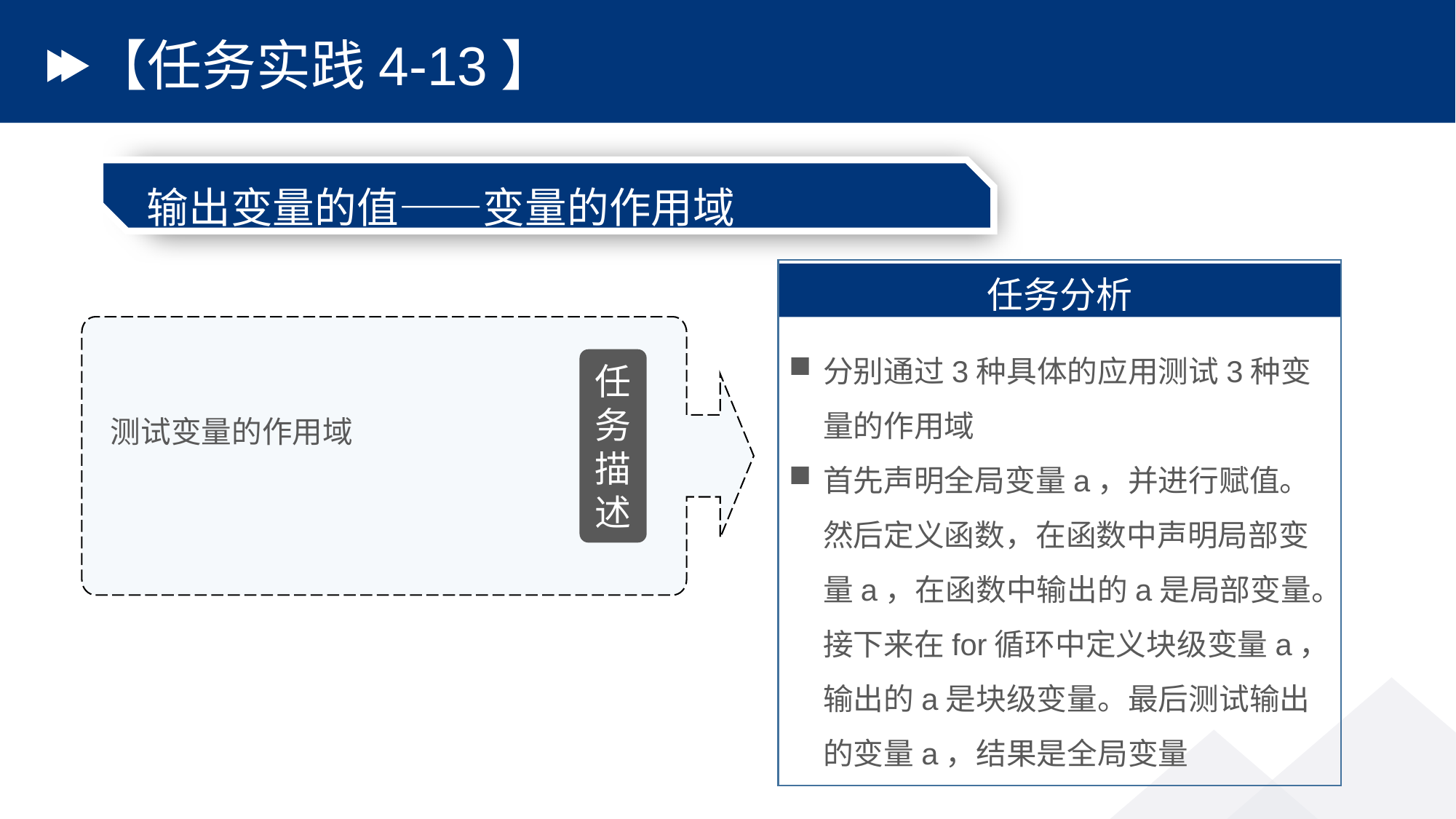

# 【任务实践4-13】
输出变量的值——变量的作用域

任务分析
分别通过3种具体的应用测试3种变量的作用域
首先声明全局变量a，并进行赋值。然后定义函数，在函数中声明局部变量a，在函数中输出的a是局部变量。接下来在for循环中定义块级变量a，输出的a是块级变量。最后测试输出的变量a，结果是全局变量

任务描述
测试变量的作用域